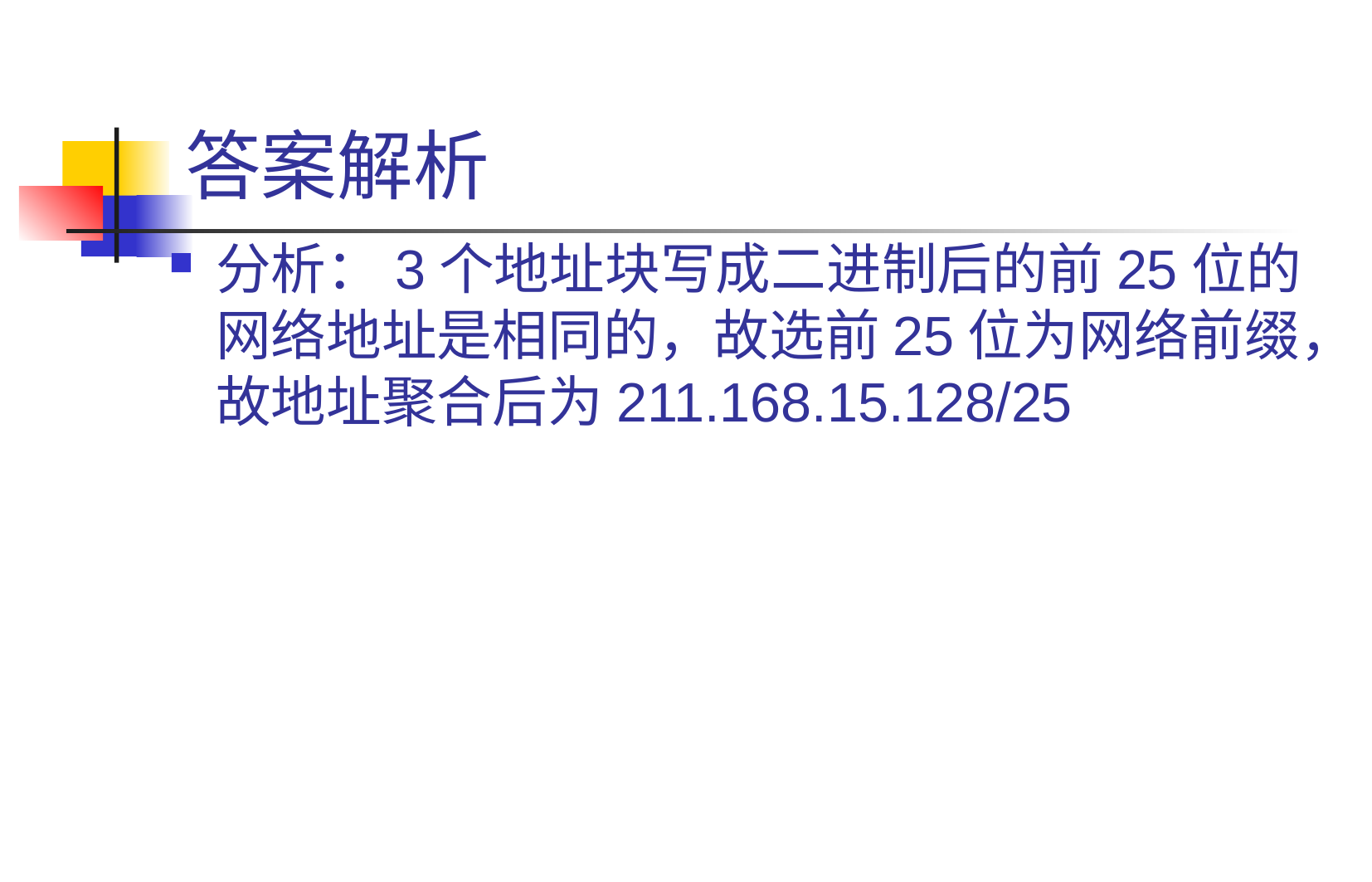

# 答案解析
分析：3个地址块写成二进制后的前25位的网络地址是相同的，故选前25位为网络前缀，故地址聚合后为211.168.15.128/25